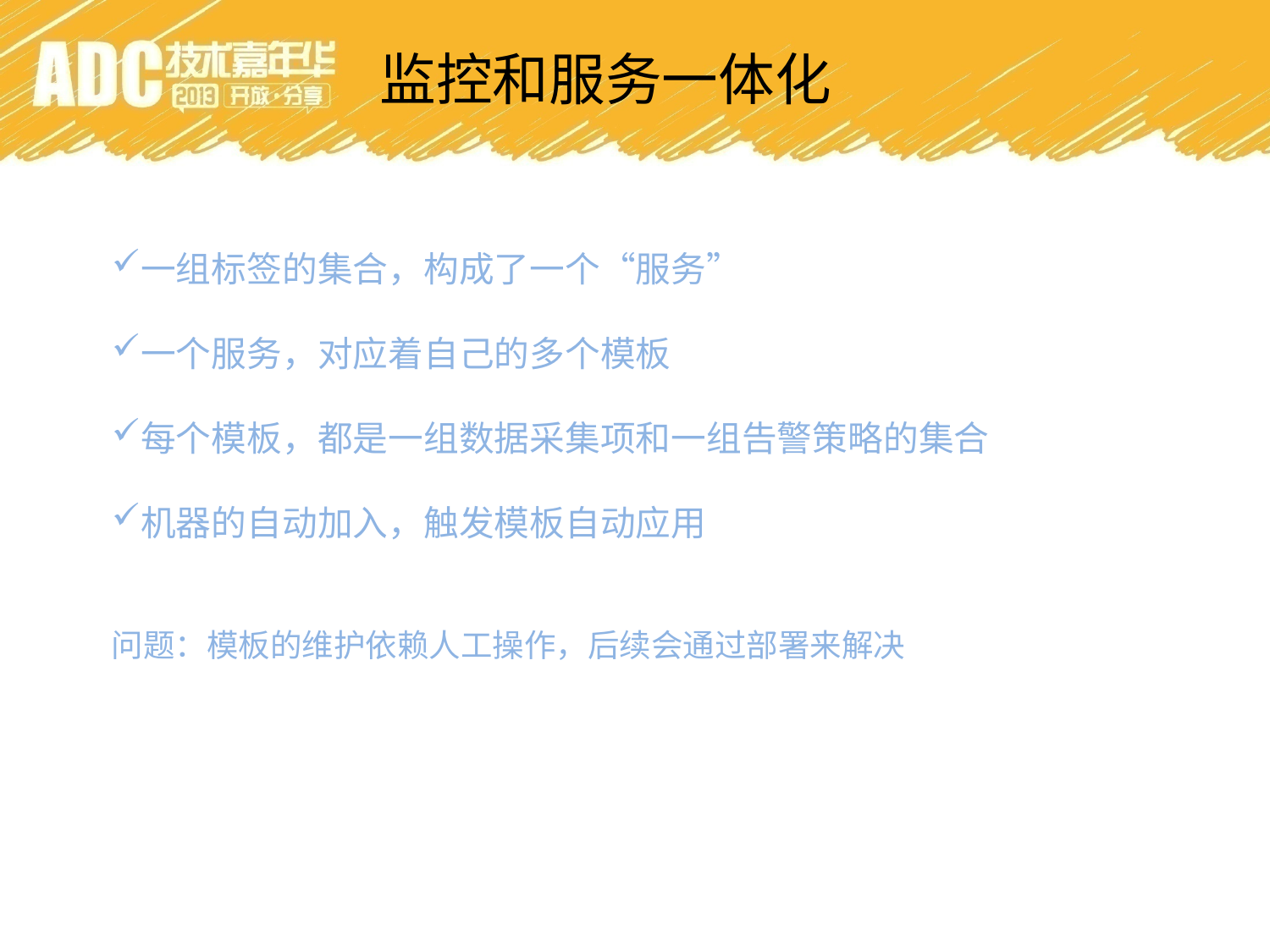

监控和服务一体化
一组标签的集合，构成了一个“服务”
一个服务，对应着自己的多个模板
每个模板，都是一组数据采集项和一组告警策略的集合
机器的自动加入，触发模板自动应用

问题：模板的维护依赖人工操作，后续会通过部署来解决